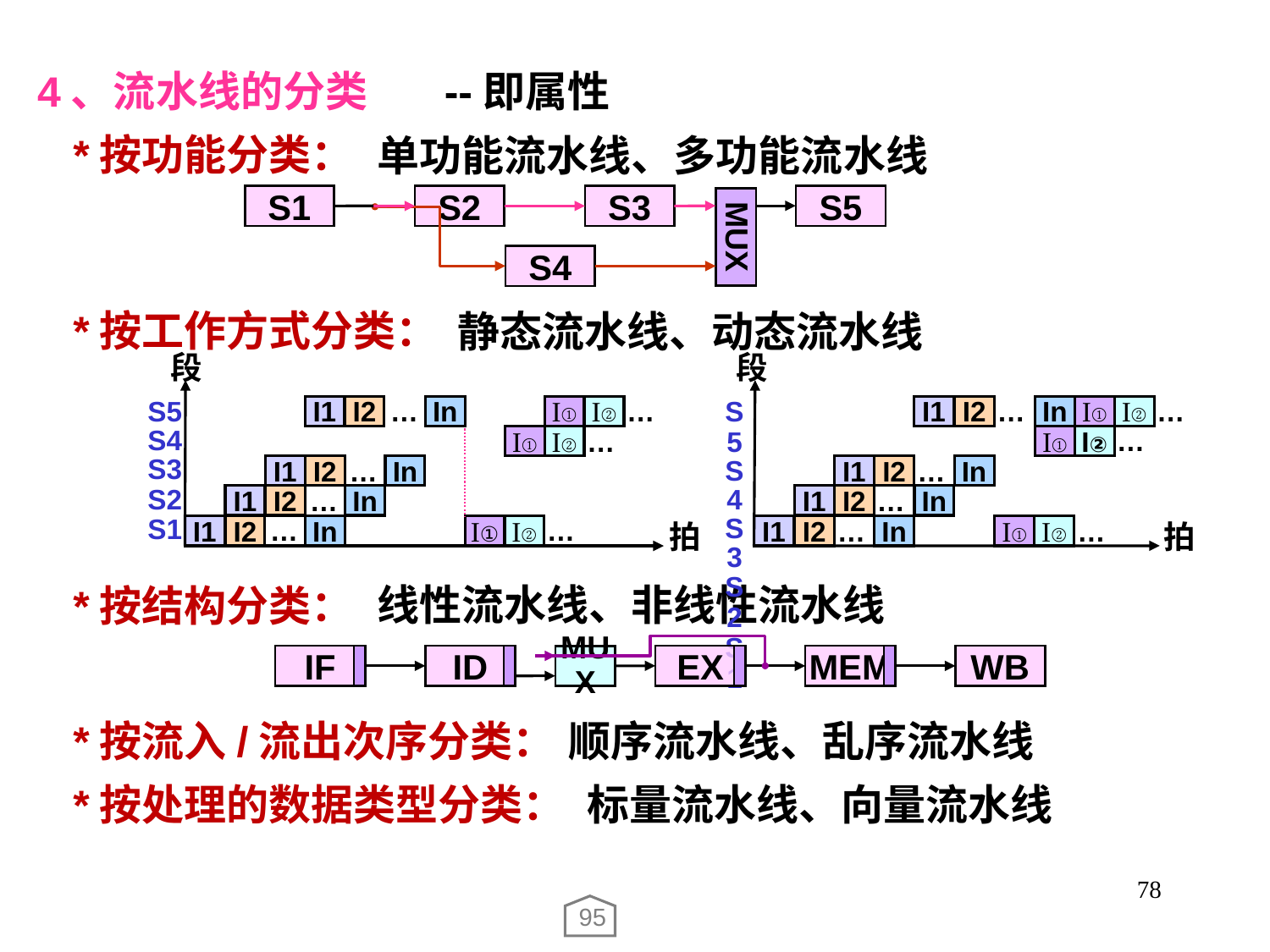

4、流水线的分类       --即属性
   *按功能分类：

   *按工作方式分类：

   *按结构分类：

   *按流入/流出次序分类：
   *按处理的数据类型分类：
单功能流水线、多功能流水线
S1
S2
S3
S5
MUX
S4
静态流水线、动态流水线
段
段
S5
S4
S3
S2
S1
…
…
S5
S4
S3
S2
S1
…
…
I1
I2
In
I①
I②
I1
I2
In
I①
I②
…
I①
I②
…
I①
I②
I1
I2
…
In
I1
I2
In
…
I1
I2
…
In
I1
I2
In
…
…
…
拍
拍
I1
I2
In
I①
I②
I①
I②
I1
I2
…
In
…
线性流水线、非线性流水线
IF
ID
EX
MEM
WB
MUX

顺序流水线、乱序流水线
标量流水线、向量流水线
78

95